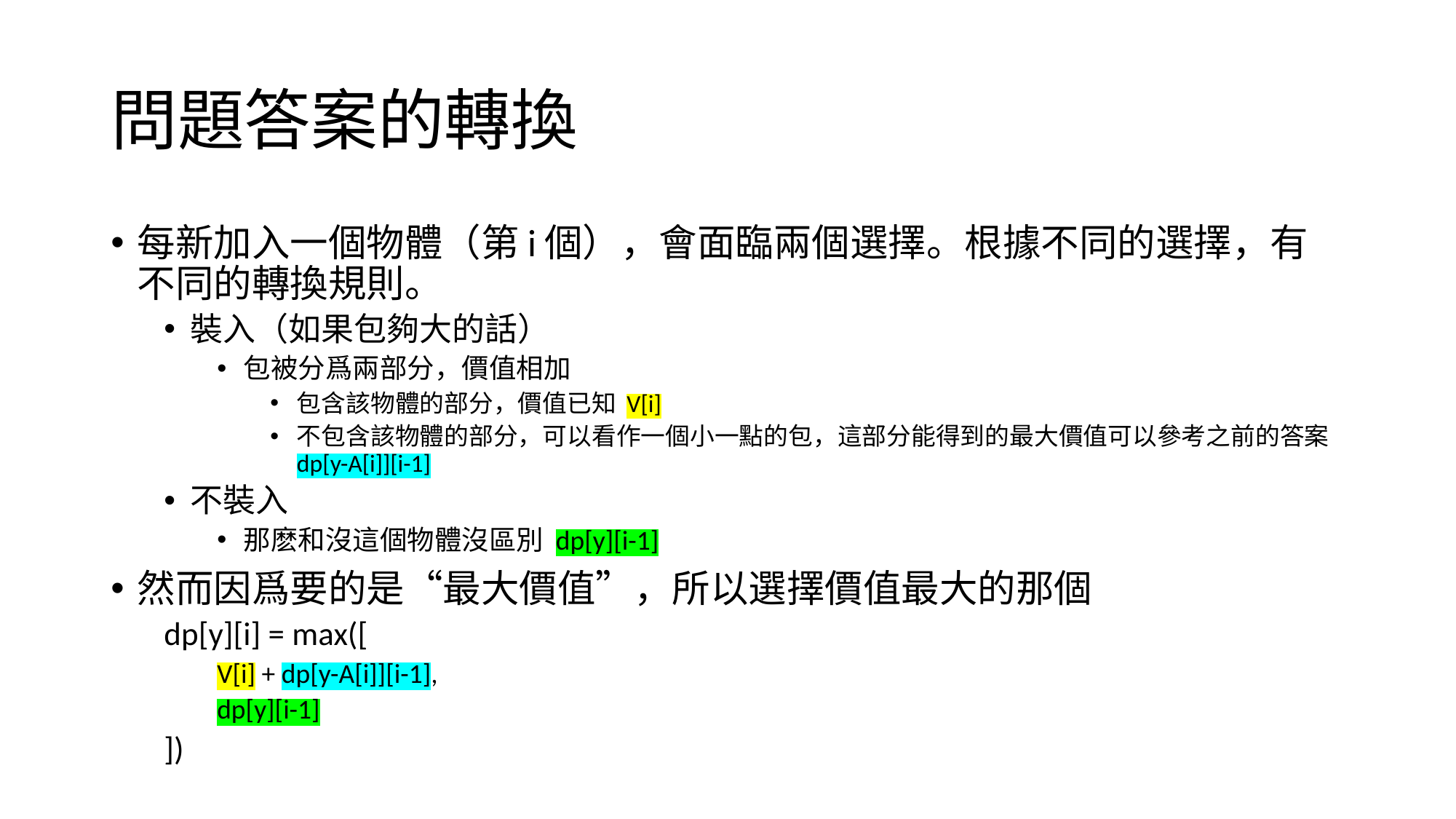

# 問題答案的轉換
每新加入一個物體（第i個），會面臨兩個選擇。根據不同的選擇，有不同的轉換規則。
裝入（如果包夠大的話）
包被分爲兩部分，價值相加
包含該物體的部分，價值已知 V[i]
不包含該物體的部分，可以看作一個小一點的包，這部分能得到的最大價值可以參考之前的答案 dp[y-A[i]][i-1]
不裝入
那麽和沒這個物體沒區別 dp[y][i-1]
然而因爲要的是“最大價值”，所以選擇價值最大的那個
dp[y][i] = max([
V[i] + dp[y-A[i]][i-1],
dp[y][i-1]
])